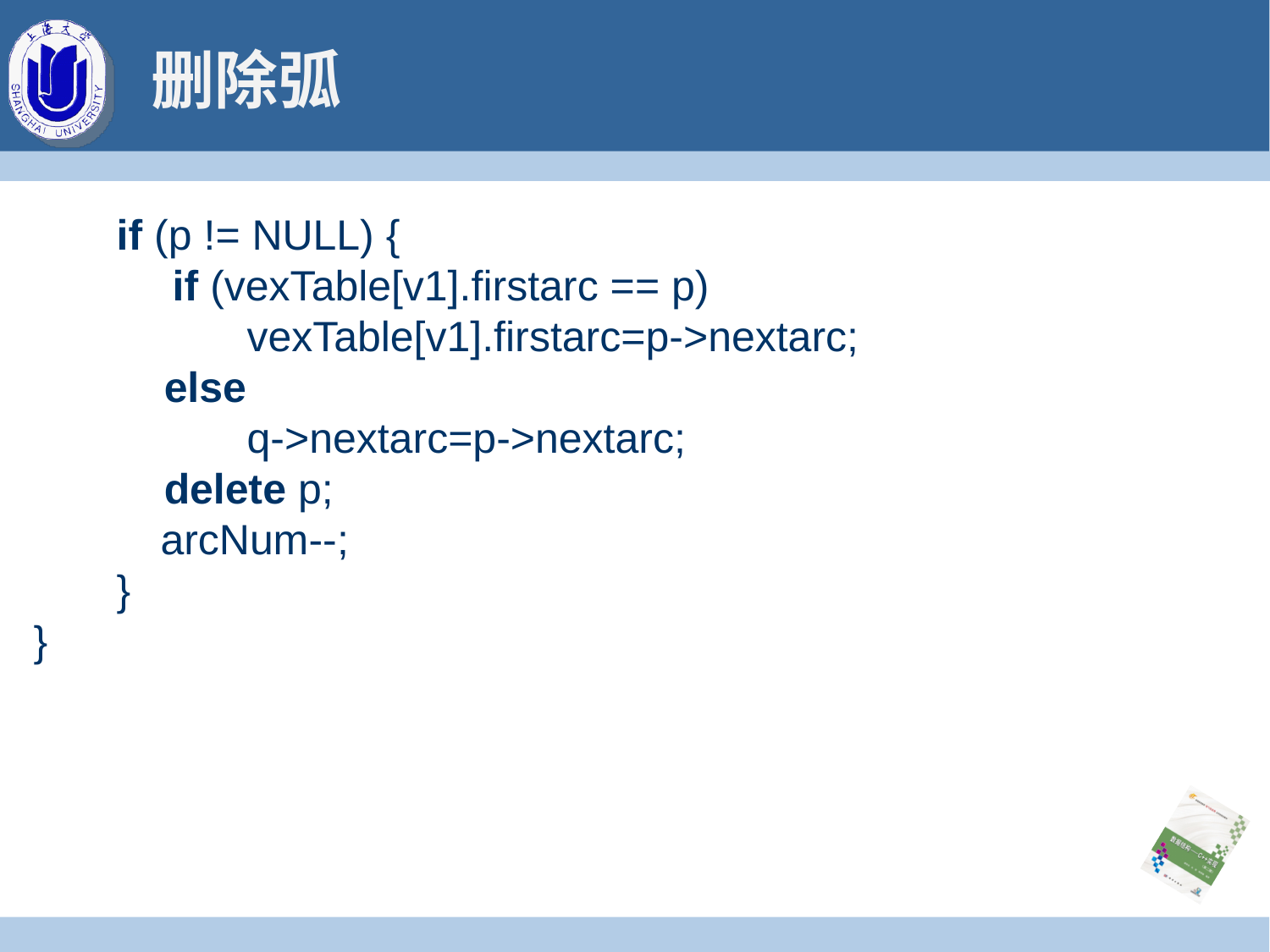

# 删除弧
       if (p != NULL) {
	 if (vexTable[v1].firstarc == p)
                  vexTable[v1].firstarc=p->nextarc;
           else
                  q->nextarc=p->nextarc;
           delete p;
	arcNum--;
       }
}